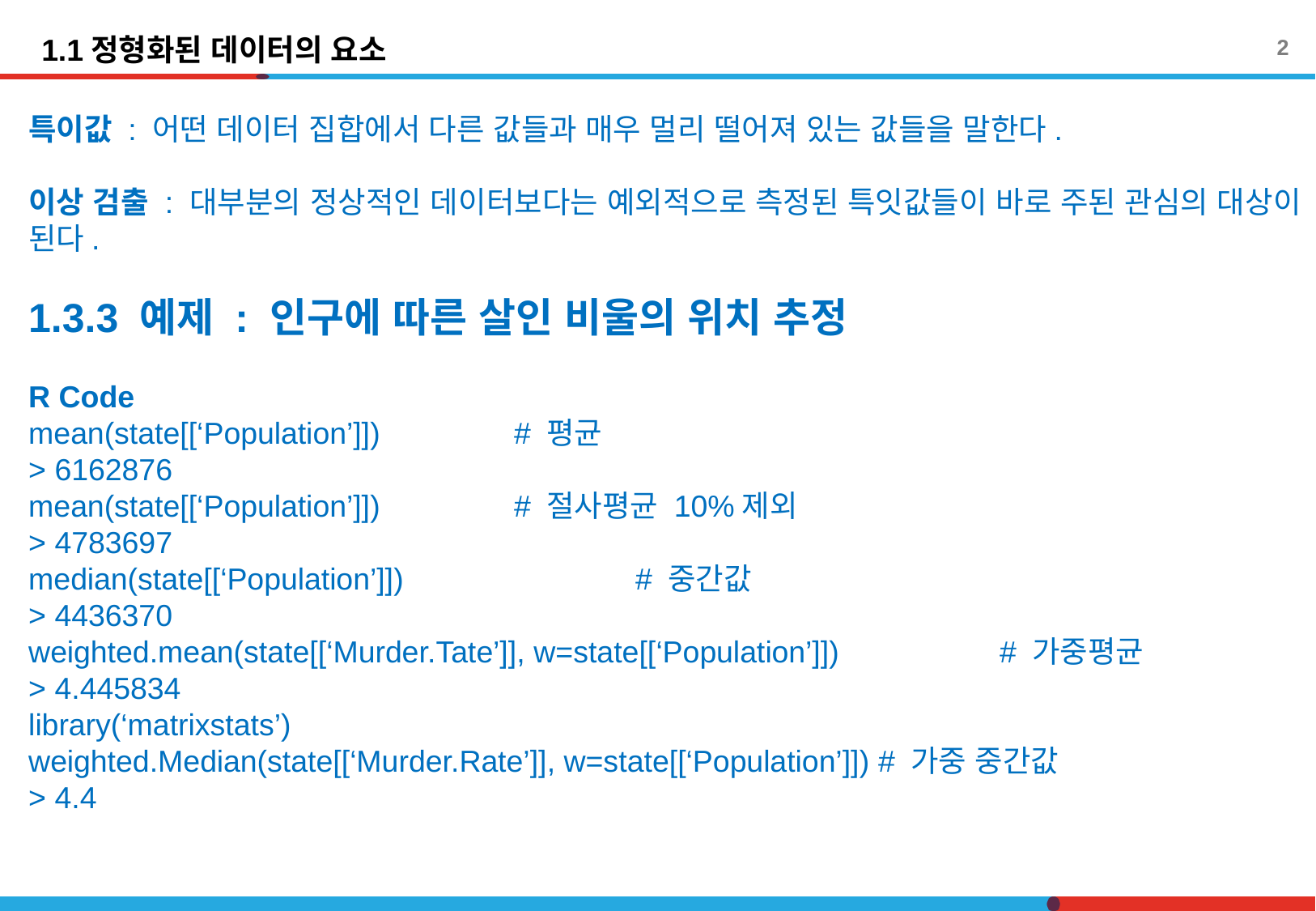

1.1정형화된 데이터의 요소
2
특이값 : 어떤 데이터 집합에서 다른 값들과 매우 멀리 떨어져 있는 값들을 말한다.

이상 검출 : 대부분의 정상적인 데이터보다는 예외적으로 측정된 특잇값들이 바로 주된 관심의 대상이 된다.

1.3.3 예제 : 인구에 따른 살인 비울의 위치 추정

R Code
mean(state[[‘Population’]])		# 평균
> 6162876
mean(state[[‘Population’]])		# 절사평균 10%제외
> 4783697
median(state[[‘Population’]])		# 중간값
> 4436370
weighted.mean(state[[‘Murder.Tate’]], w=state[[‘Population’]])		# 가중평균
> 4.445834
library(‘matrixstats’)
weighted.Median(state[[‘Murder.Rate’]], w=state[[‘Population’]])	# 가중 중간값
> 4.4